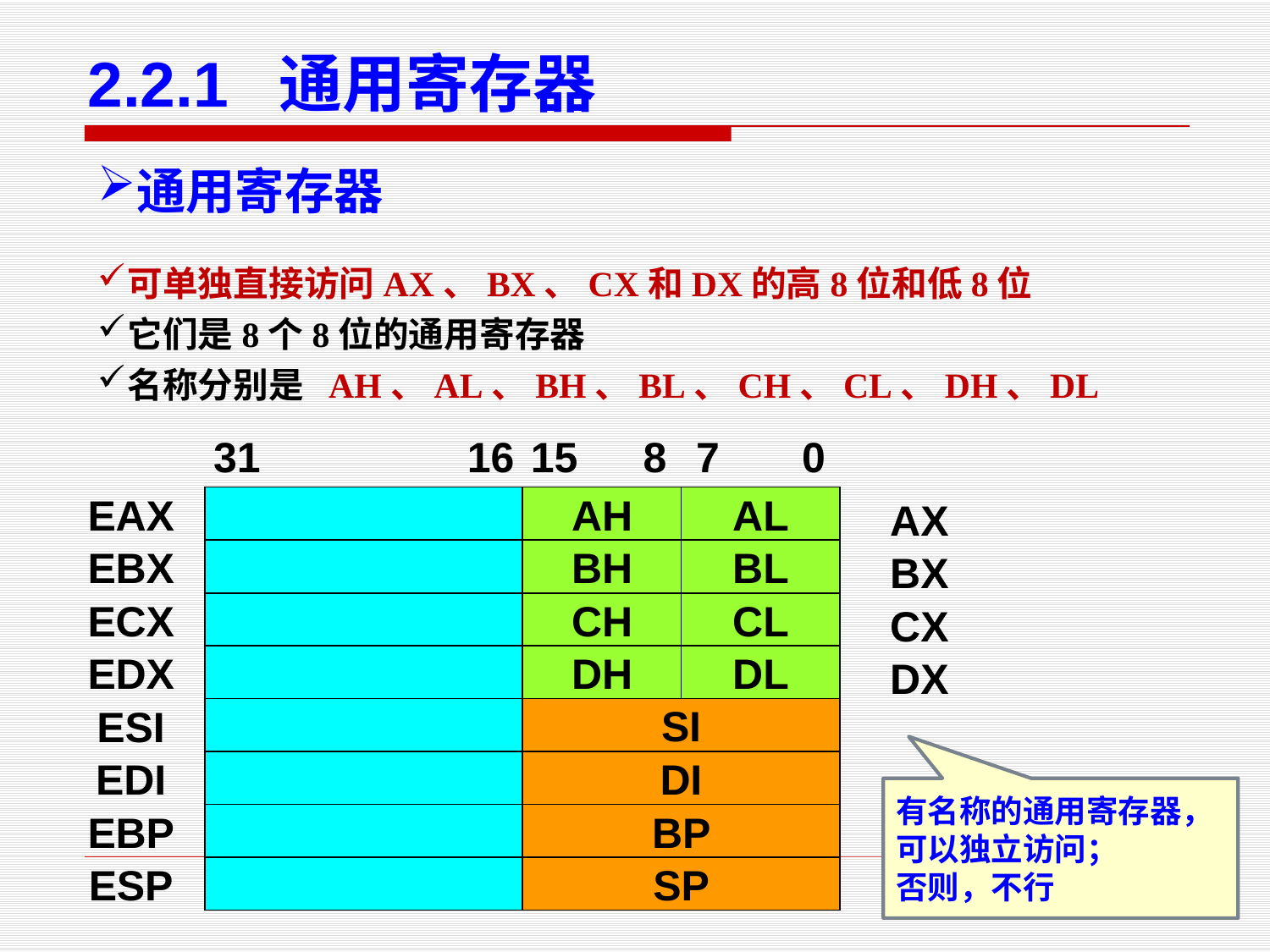

# 2.2.1  通用寄存器
通用寄存器
可单独直接访问AX、BX、CX和DX的高8位和低8位
它们是8个8位的通用寄存器
名称分别是  AH、AL、BH、BL、CH、CL、DH、DL

31
16
15
8
7
0
EAX

AH
AL
AX
EBX

BH
BL
BX
ECX

CH
CL
CX
EDX

DH
DL
DX
ESI

SI
EDI

DI
有名称的通用寄存器，
可以独立访问；
否则，不行
EBP

BP
ESP

SP